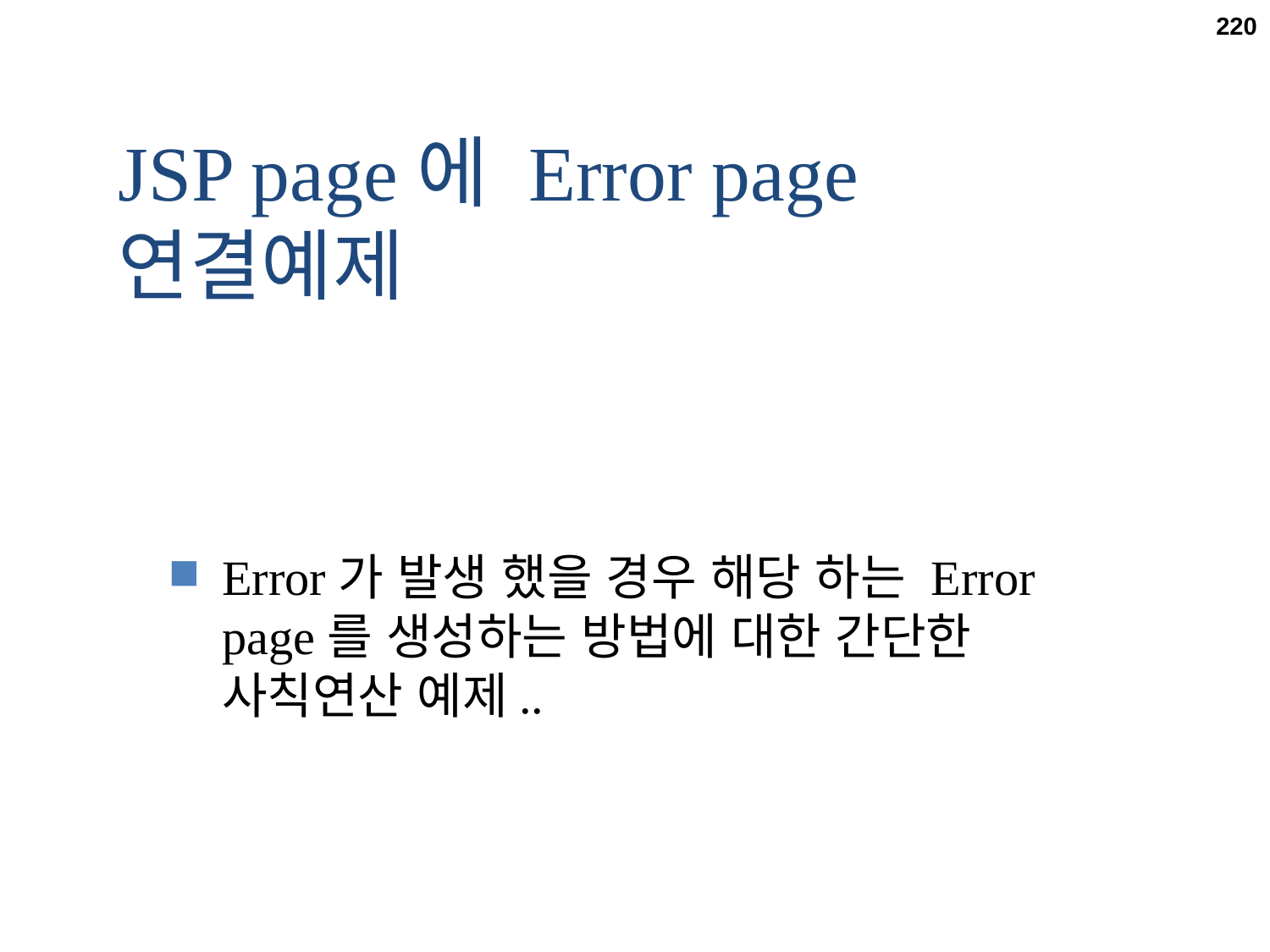

220
JSP page에 Error page 연결예제
Error가 발생 했을 경우 해당 하는 Error page를 생성하는 방법에 대한 간단한 사칙연산 예제..